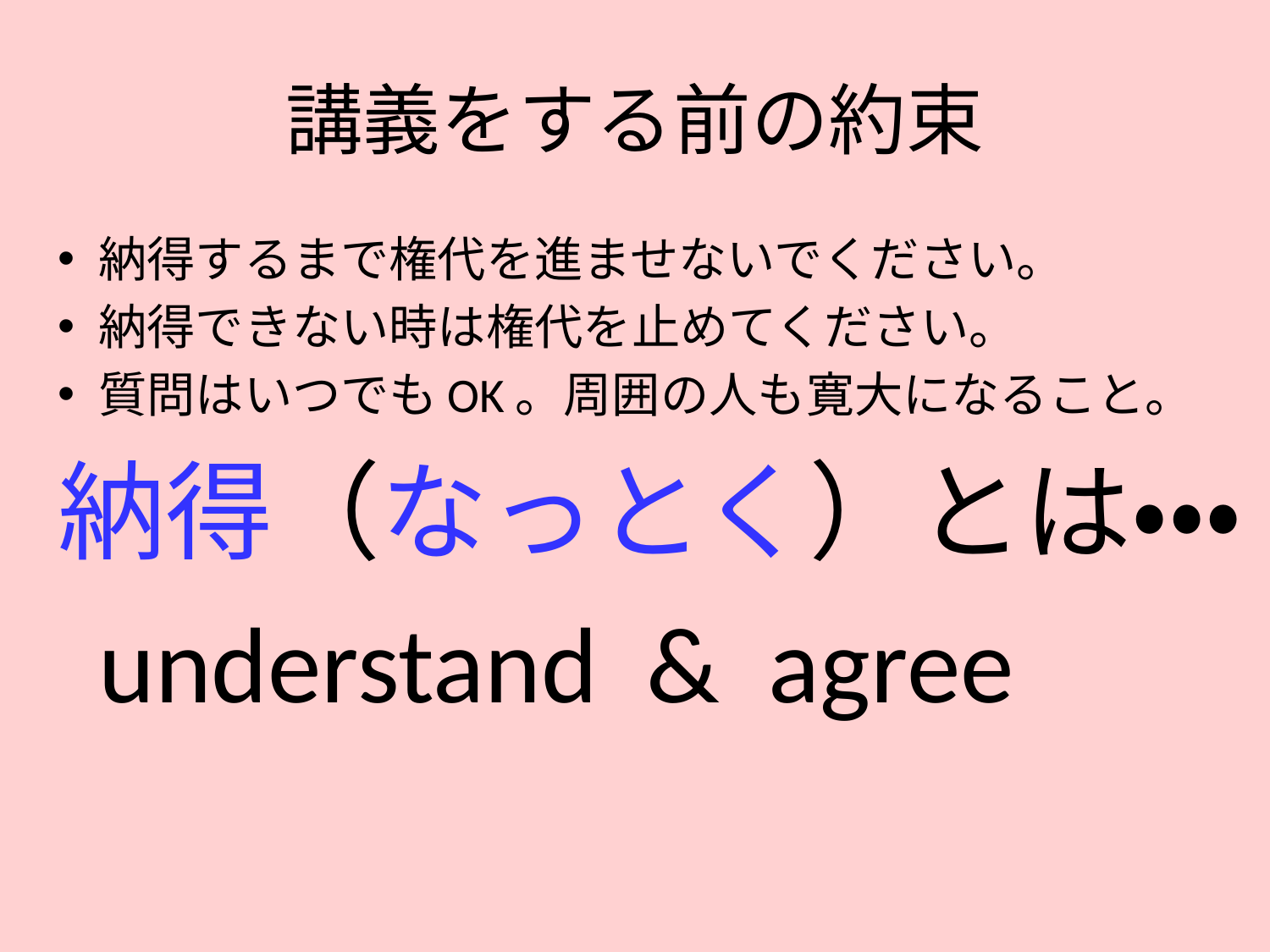

# 講義をする前の約束
納得するまで権代を進ませないでください。
納得できない時は権代を止めてください。
質問はいつでもOK。周囲の人も寛大になること。
納得（なっとく）とは・・・
	understand  &  agree